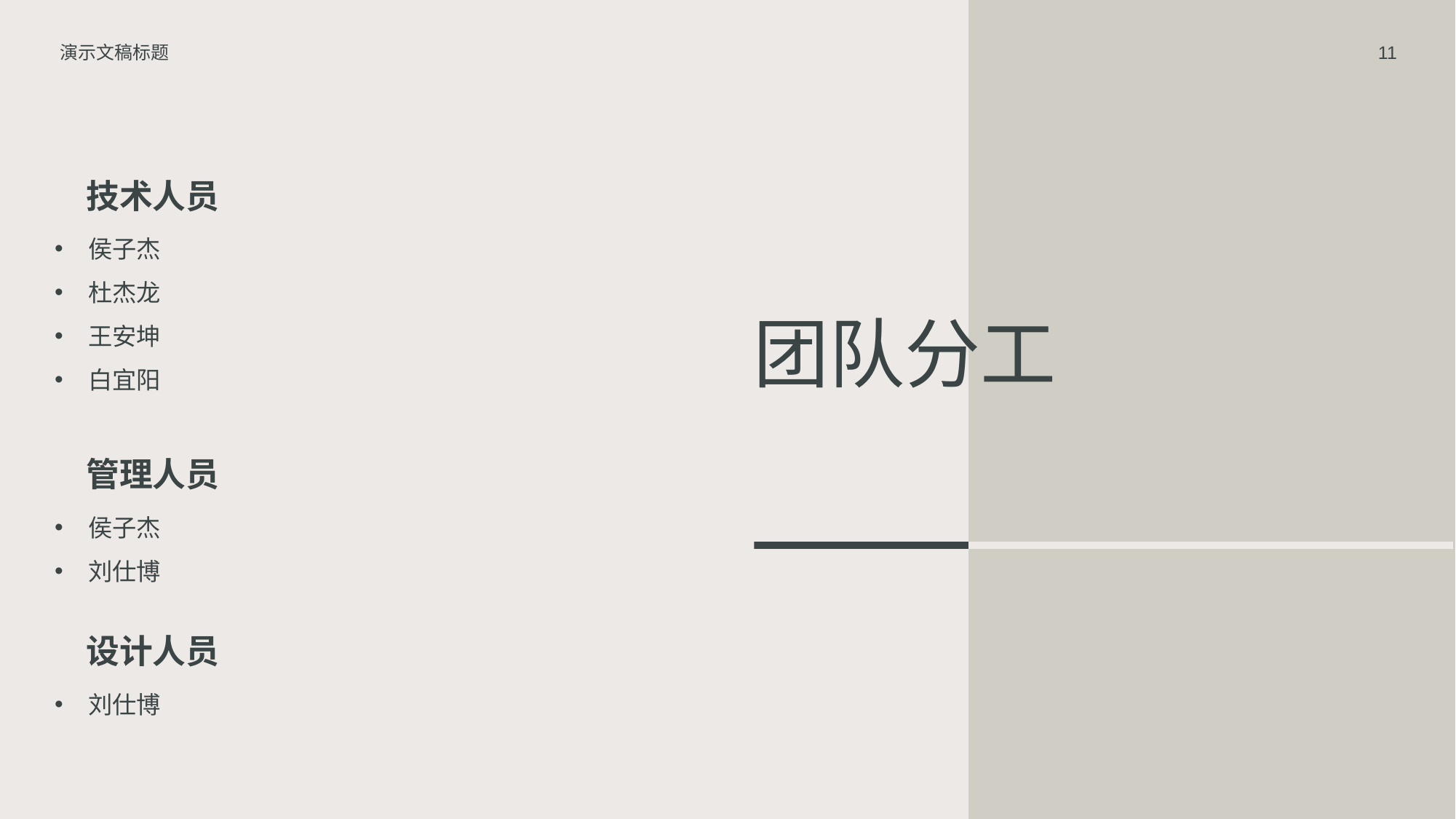

演示文稿标题
11
技术人员
侯子杰
杜杰龙
王安坤
白宜阳
# 团队分工
管理人员
侯子杰
刘仕博
设计人员
刘仕博